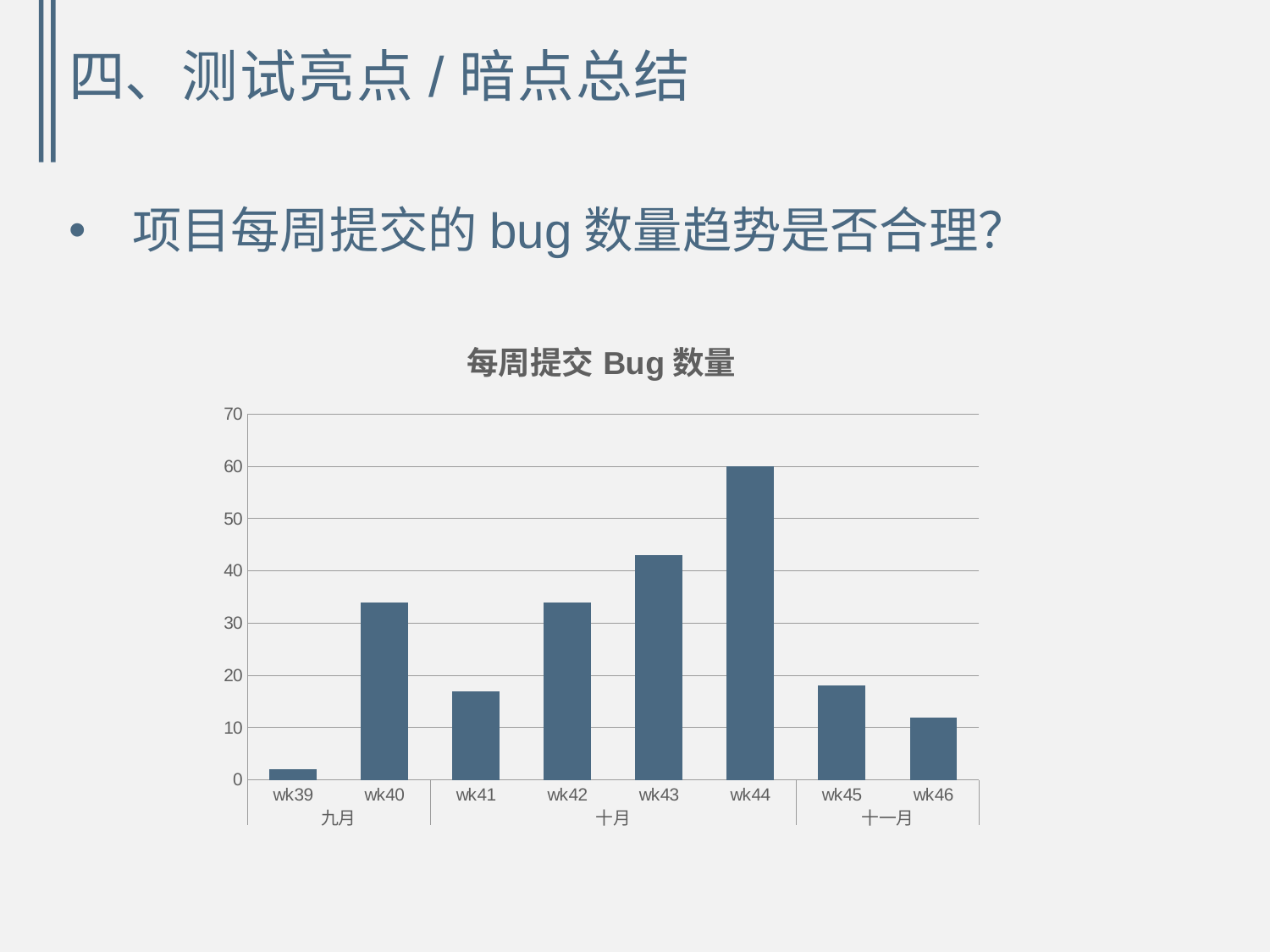

四、测试亮点/暗点总结

项目每周提交的bug数量趋势是否合理？

### Chart: 每周提交Bug数量

| Category | Bug数 |
|---|---|
| wk39 | 2.0 |
| wk40 | 34.0 |
| wk41 | 17.0 |
| wk42 | 34.0 |
| wk43 | 43.0 |
| wk44 | 60.0 |
| wk45 | 18.0 |
| wk46 | 12.0 |